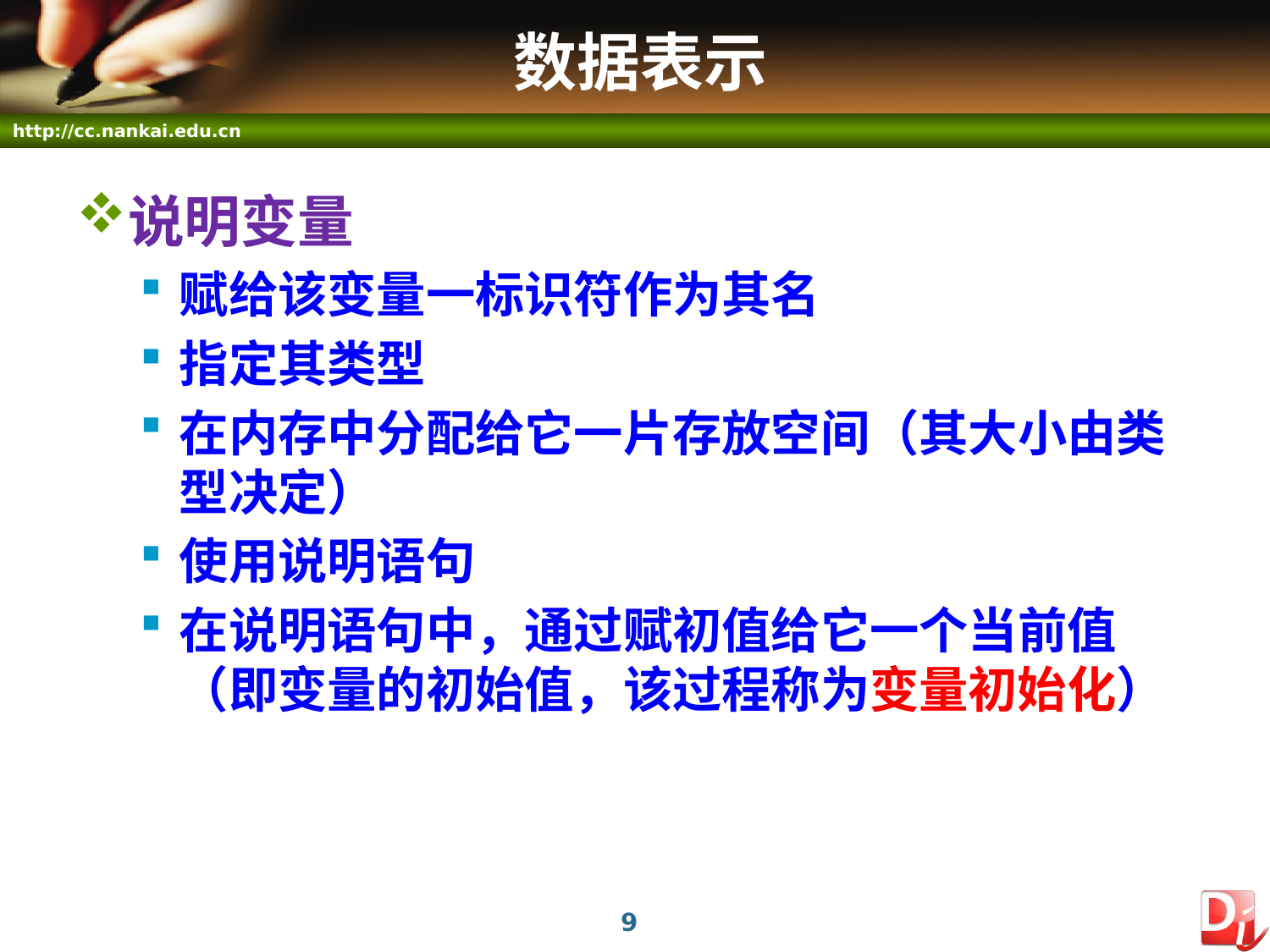

# 数据表示
说明变量
赋给该变量一标识符作为其名
指定其类型
在内存中分配给它一片存放空间（其大小由类型决定）
使用说明语句
在说明语句中，通过赋初值给它一个当前值（即变量的初始值，该过程称为变量初始化）
9